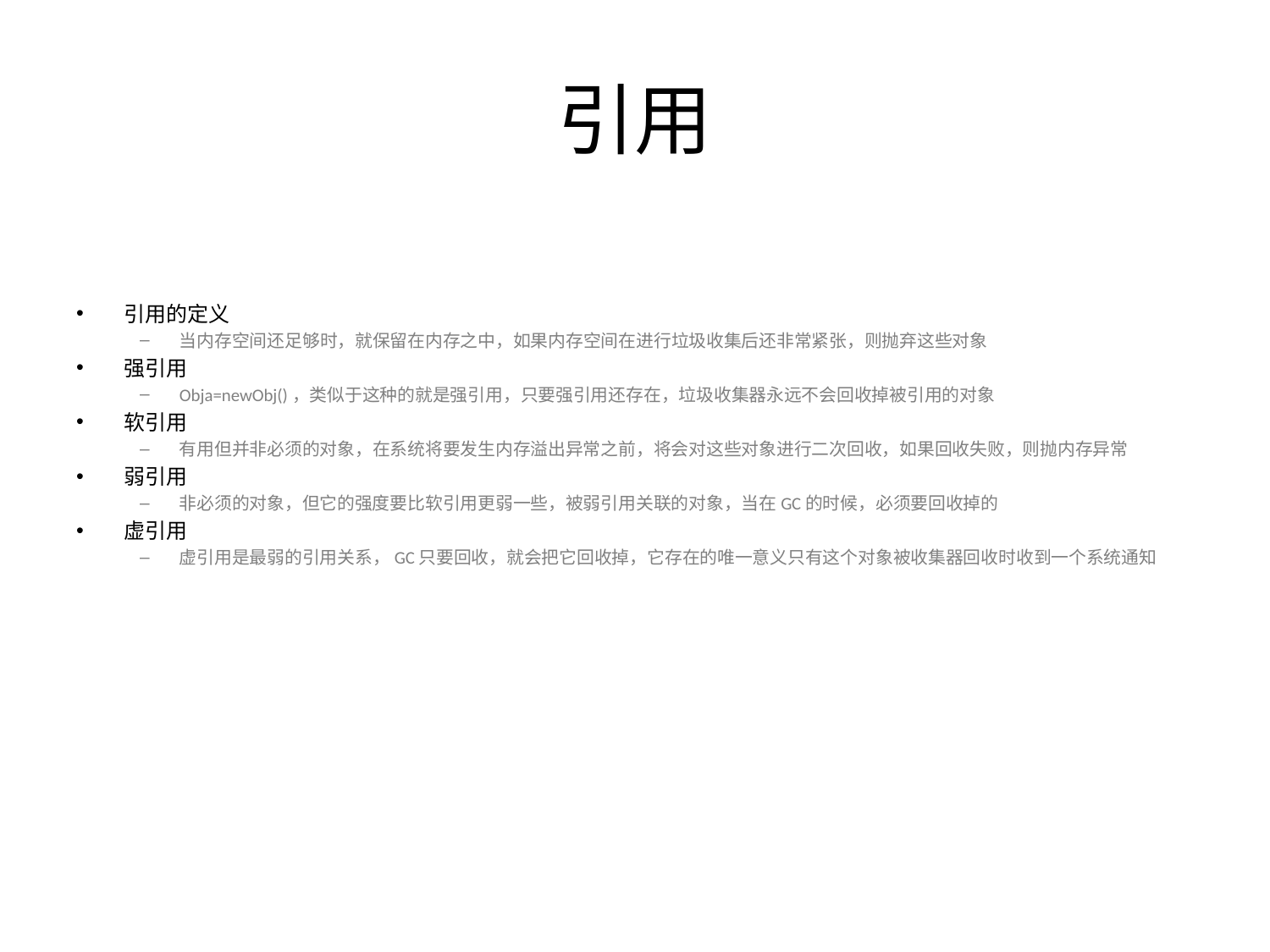

# 引用

引用的定义
当内存空间还足够时，就保留在内存之中，如果内存空间在进行垃圾收集后还非常紧张，则抛弃这些对象
强引用
Obja=newObj()，类似于这种的就是强引用，只要强引用还存在，垃圾收集器永远不会回收掉被引用的对象
软引用
有用但并非必须的对象，在系统将要发生内存溢出异常之前，将会对这些对象进行二次回收，如果回收失败，则抛内存异常
弱引用
非必须的对象，但它的强度要比软引用更弱一些，被弱引用关联的对象，当在GC的时候，必须要回收掉的
虚引用
虚引用是最弱的引用关系，GC只要回收，就会把它回收掉，它存在的唯一意义只有这个对象被收集器回收时收到一个系统通知